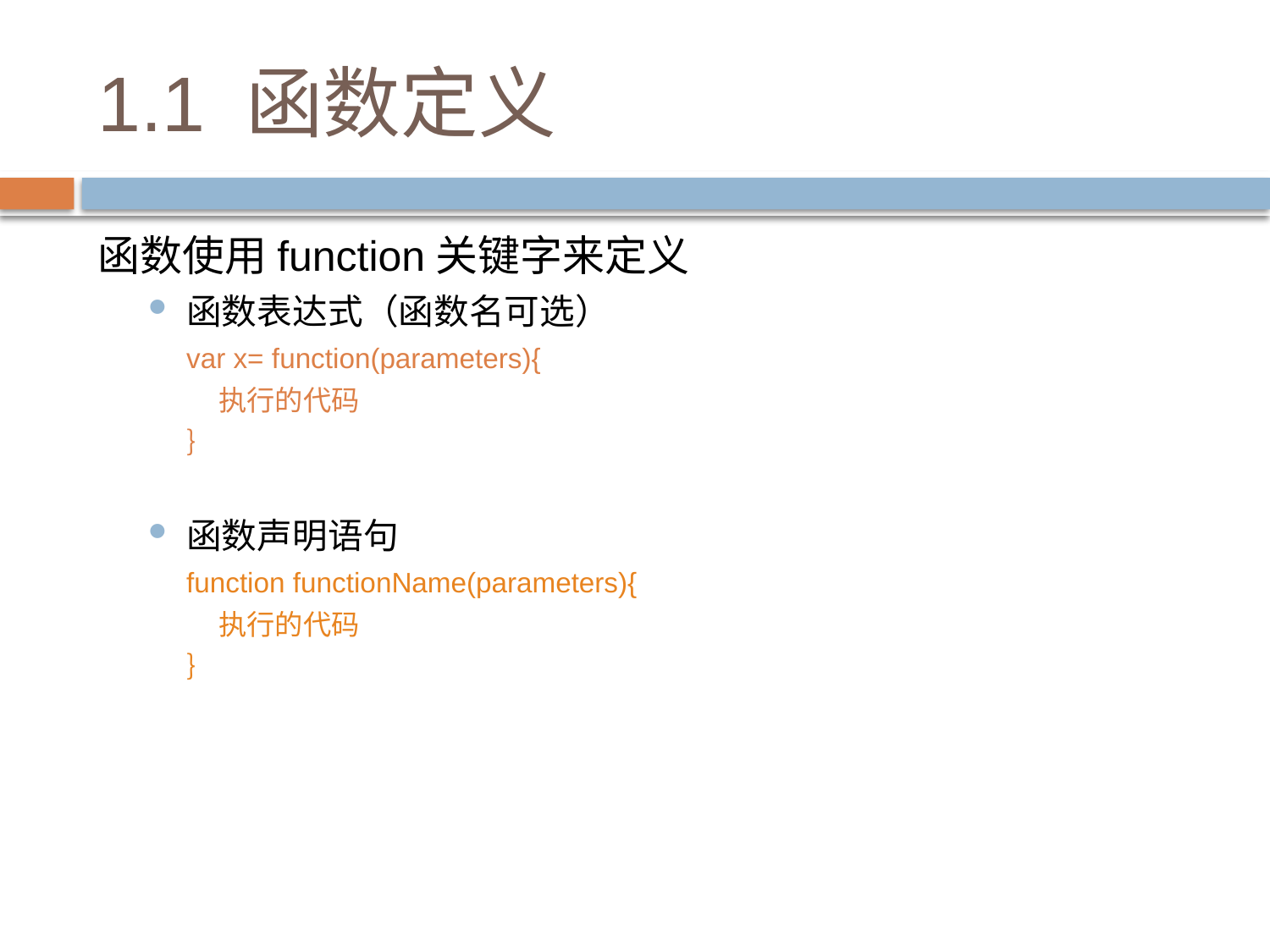

# 1.1 函数定义
函数使用function关键字来定义
函数表达式（函数名可选）
var x= function(parameters){
    执行的代码
｝

函数声明语句
function functionName(parameters){
    执行的代码
｝